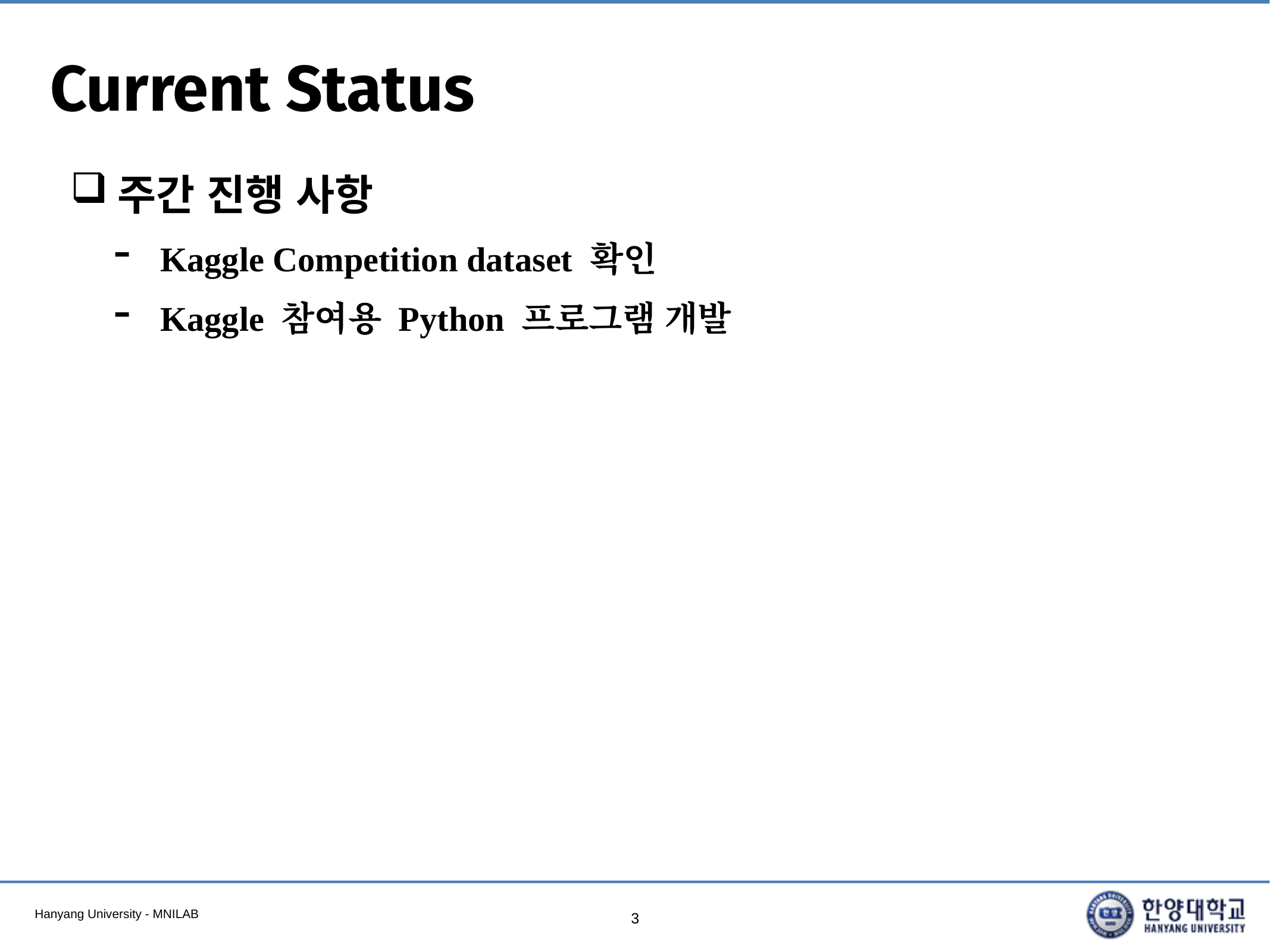

# Current Status
주간 진행 사항
Kaggle Competition dataset 확인
Kaggle 참여용 Python 프로그램 개발
3